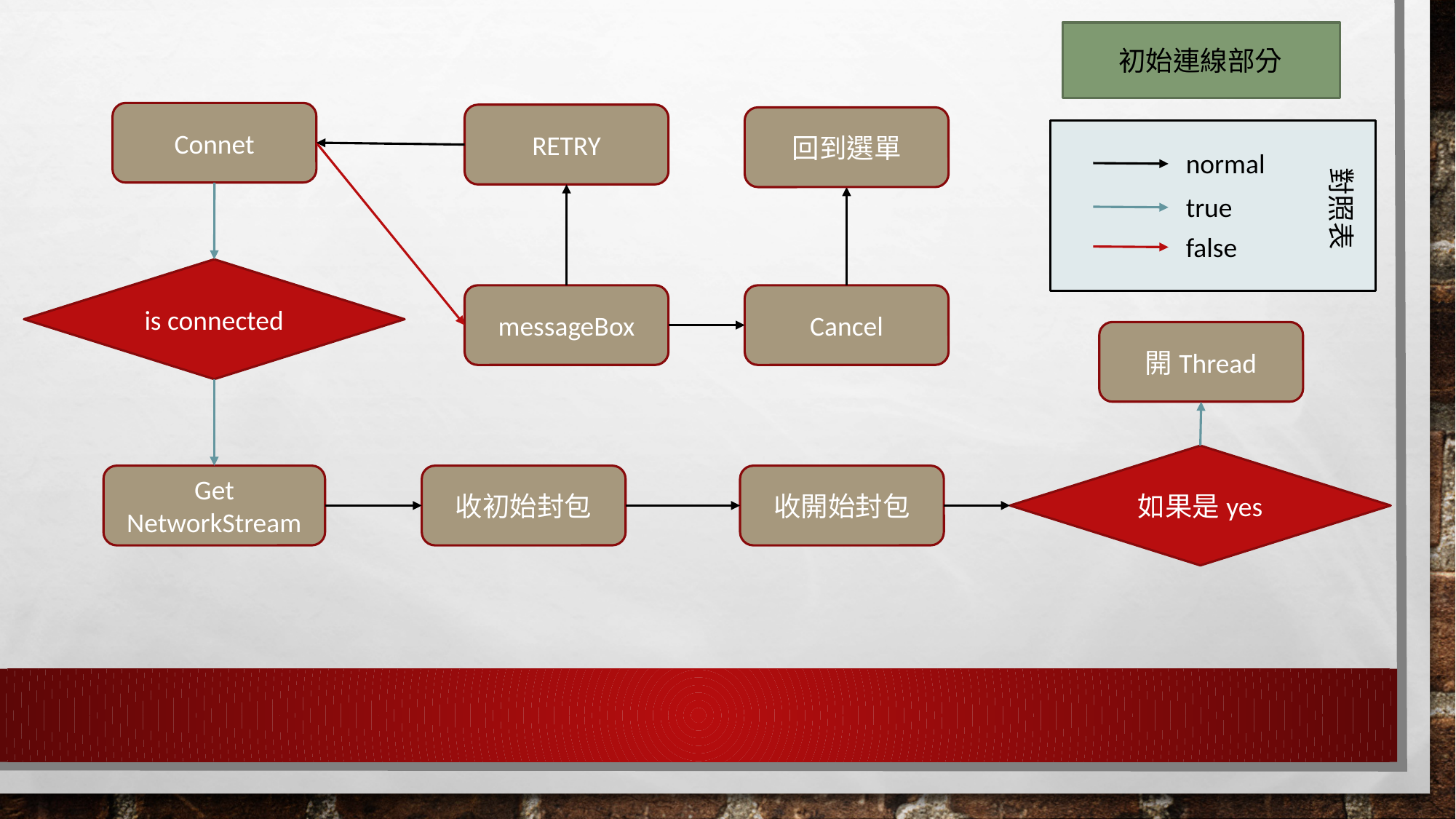

初始連線部分
Connet
RETRY
回到選單

normal
對照表
true
false
is connected
Cancel
messageBox
開Thread
如果是yes
收初始封包
收開始封包
Get
NetworkStream